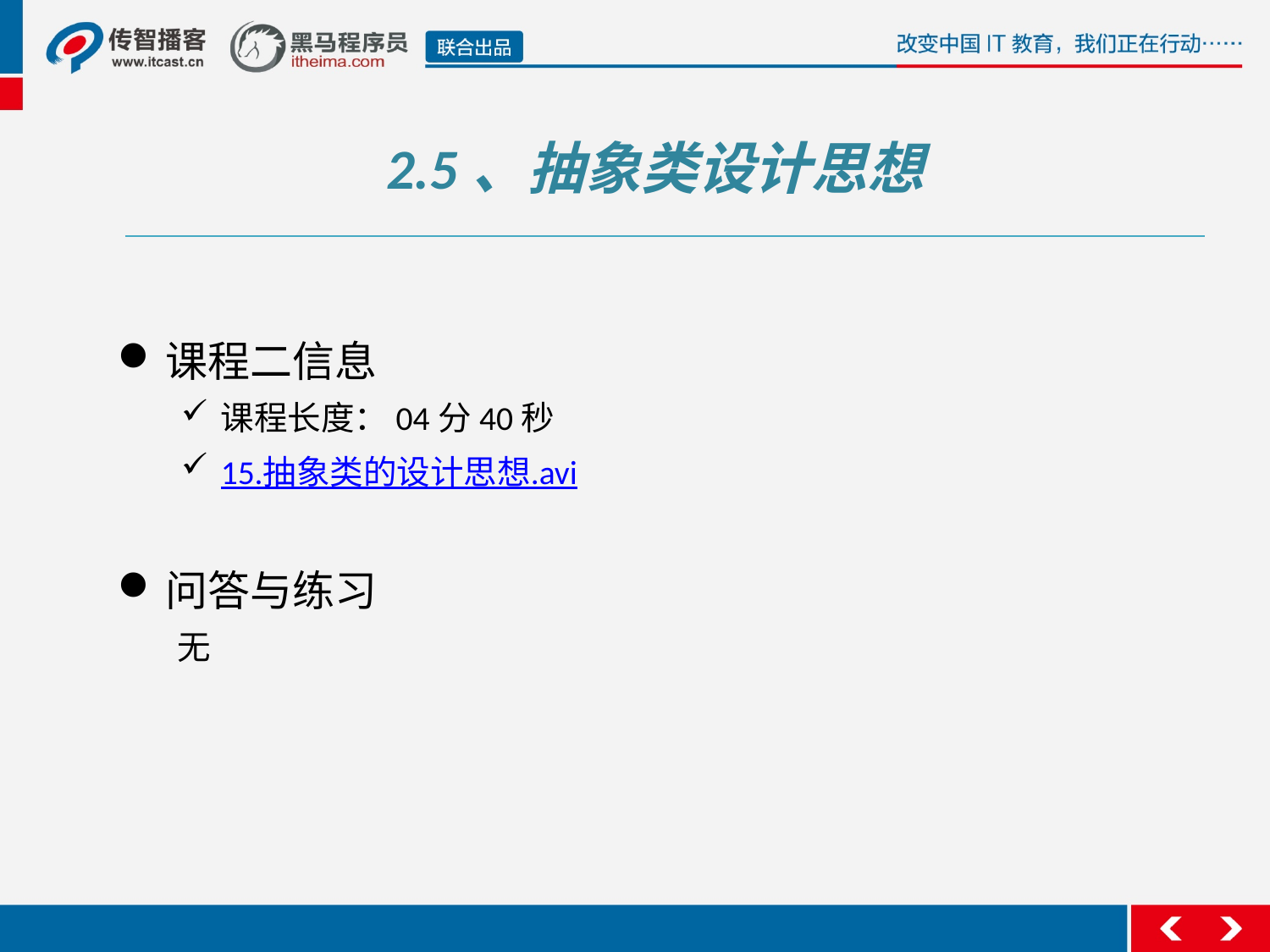

2.5、抽象类设计思想

课程二信息
课程长度：04分40秒
15.抽象类的设计思想.avi

问答与练习
       无